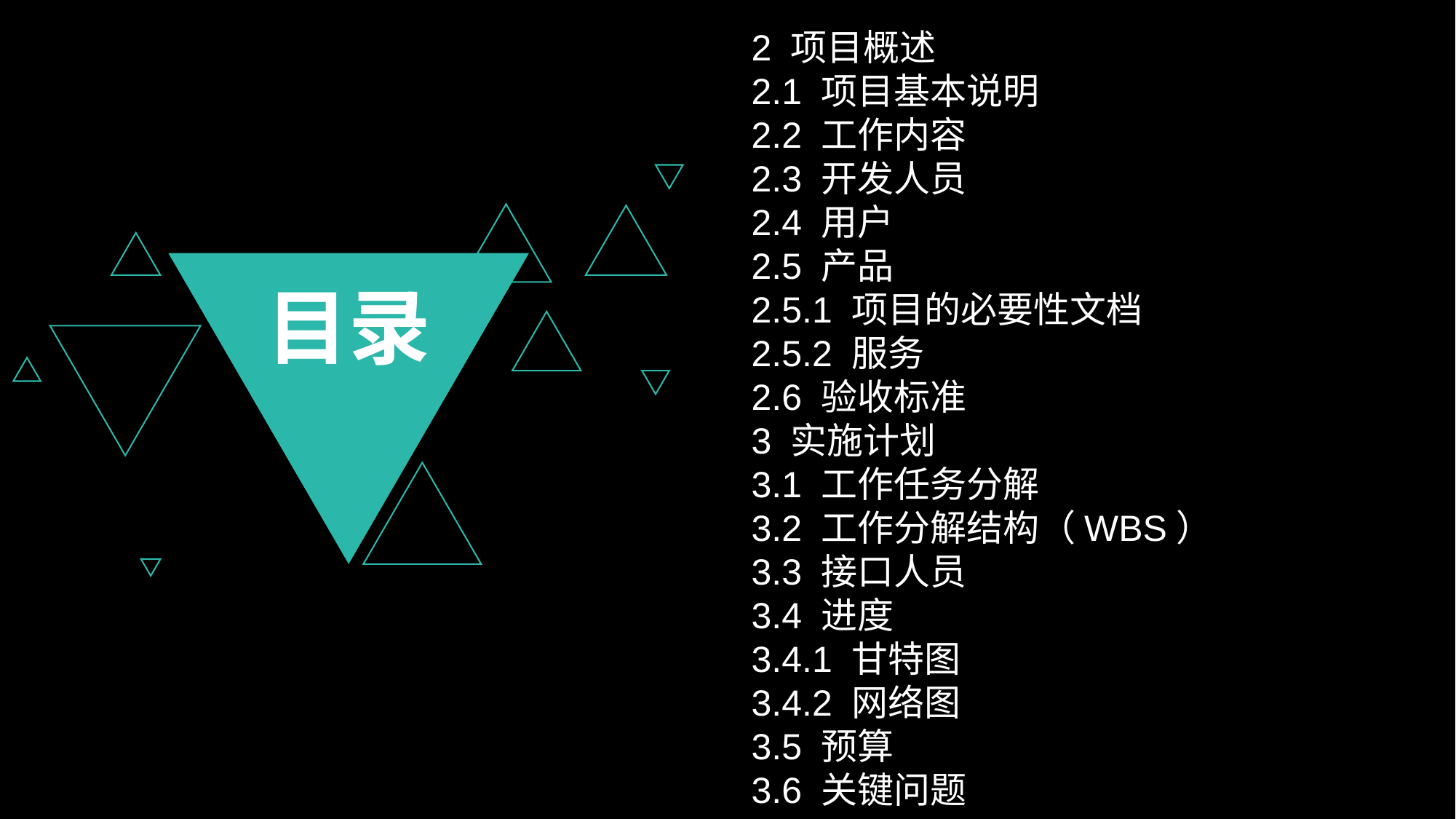

2 项目概述
2.1 项目基本说明
2.2 工作内容
2.3 开发人员
2.4 用户
2.5 产品
2.5.1 项目的必要性文档
2.5.2 服务
2.6 验收标准
3 实施计划
3.1 工作任务分解
3.2 工作分解结构（WBS）
3.3 接口人员
3.4 进度
3.4.1 甘特图
3.4.2 网络图
3.5 预算
3.6 关键问题

目录